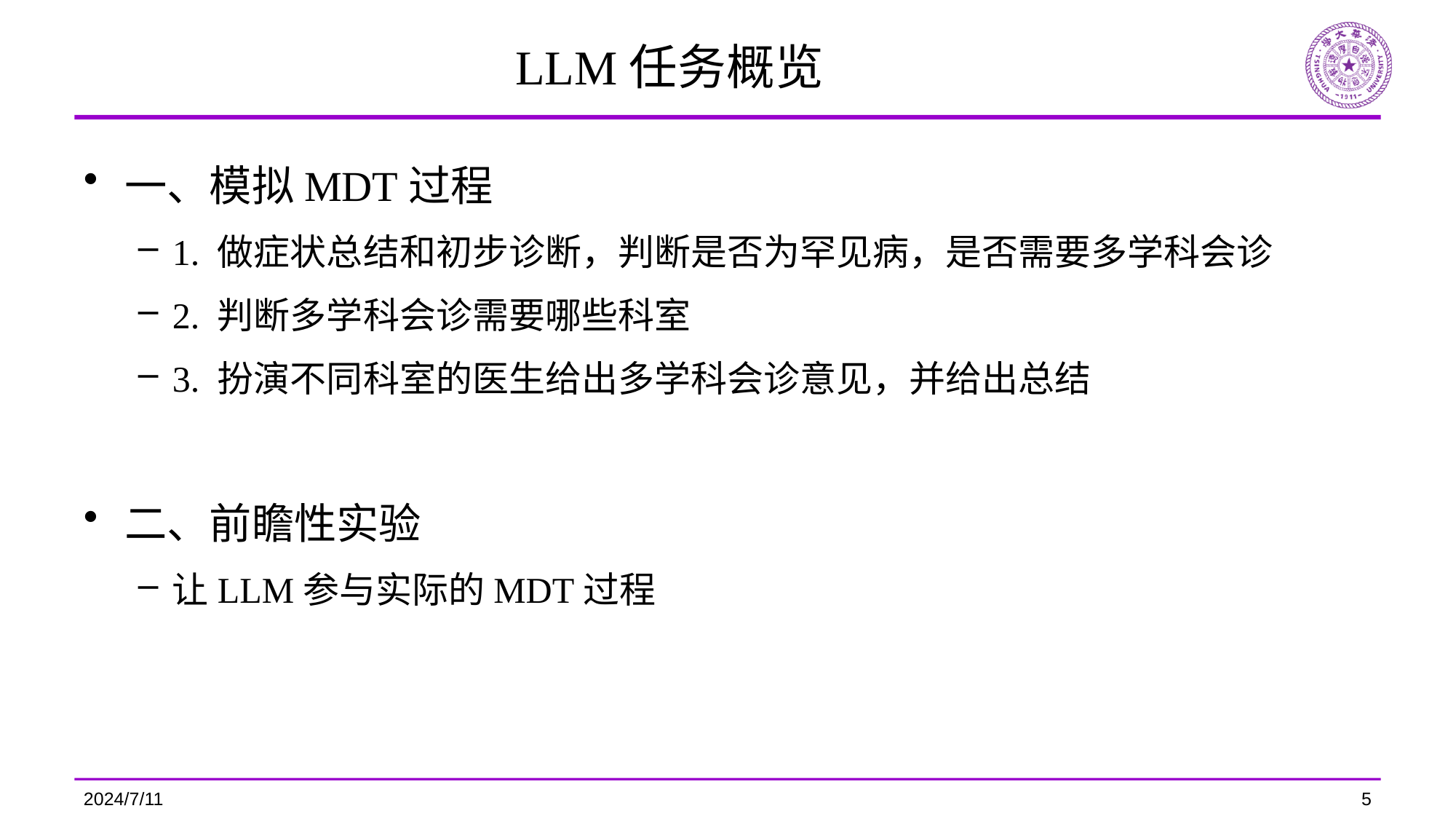

# LLM任务概览
一、模拟MDT过程
1. 做症状总结和初步诊断，判断是否为罕见病，是否需要多学科会诊
2. 判断多学科会诊需要哪些科室
3. 扮演不同科室的医生给出多学科会诊意见，并给出总结

二、前瞻性实验
让LLM参与实际的MDT过程

2024/7/11

5